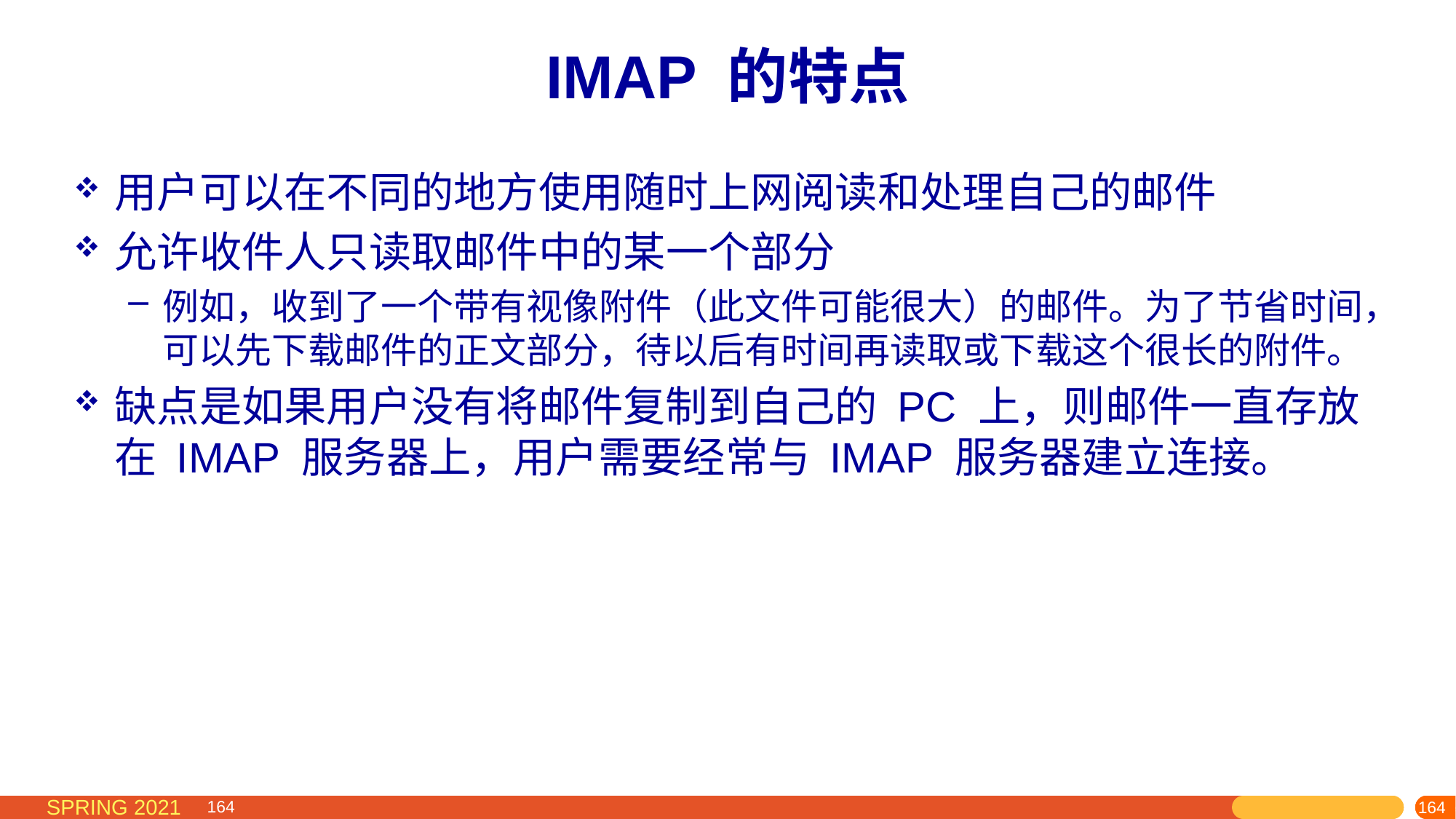

# IMAP 的特点
用户可以在不同的地方使用随时上网阅读和处理自己的邮件
允许收件人只读取邮件中的某一个部分
例如，收到了一个带有视像附件（此文件可能很大）的邮件。为了节省时间，可以先下载邮件的正文部分，待以后有时间再读取或下载这个很长的附件。
缺点是如果用户没有将邮件复制到自己的 PC 上，则邮件一直存放在 IMAP 服务器上，用户需要经常与 IMAP 服务器建立连接。